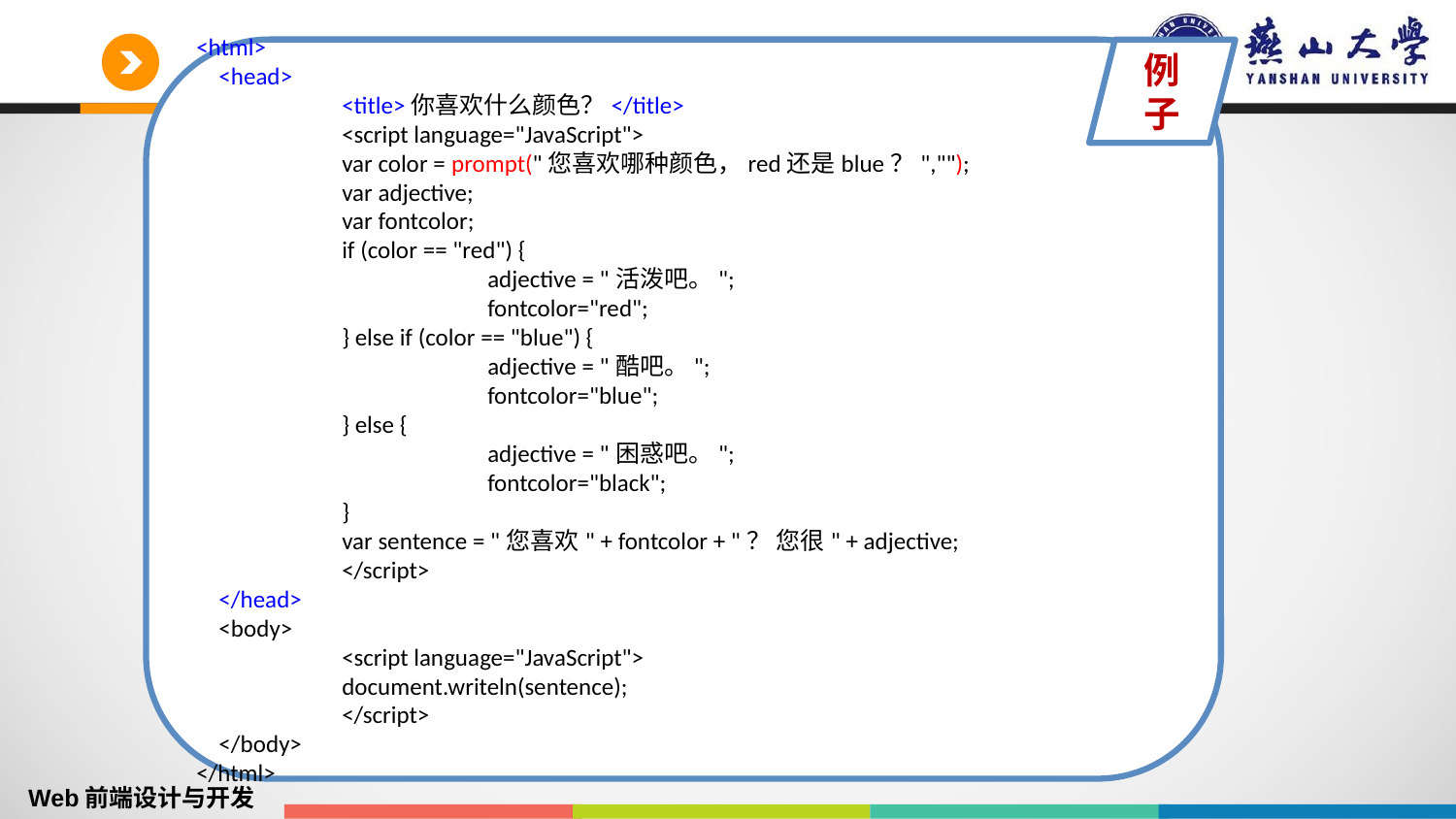

<html>
    <head>
	<title>你喜欢什么颜色？</title>
	<script language="JavaScript">
	var color = prompt("您喜欢哪种颜色，red还是blue？","");
	var adjective;
	var fontcolor;
	if (color == "red") {
		adjective = "活泼吧。";
		fontcolor="red";
	} else if (color == "blue") {
		adjective = "酷吧。";
		fontcolor="blue";
	} else {
		adjective = "困惑吧。";
		fontcolor="black";
	}
	var sentence = "您喜欢" + fontcolor + "？ 您很" + adjective;
	</script>
    </head>
    <body>
	<script language="JavaScript">
	document.writeln(sentence);
	</script>
    </body>
</html>
例子